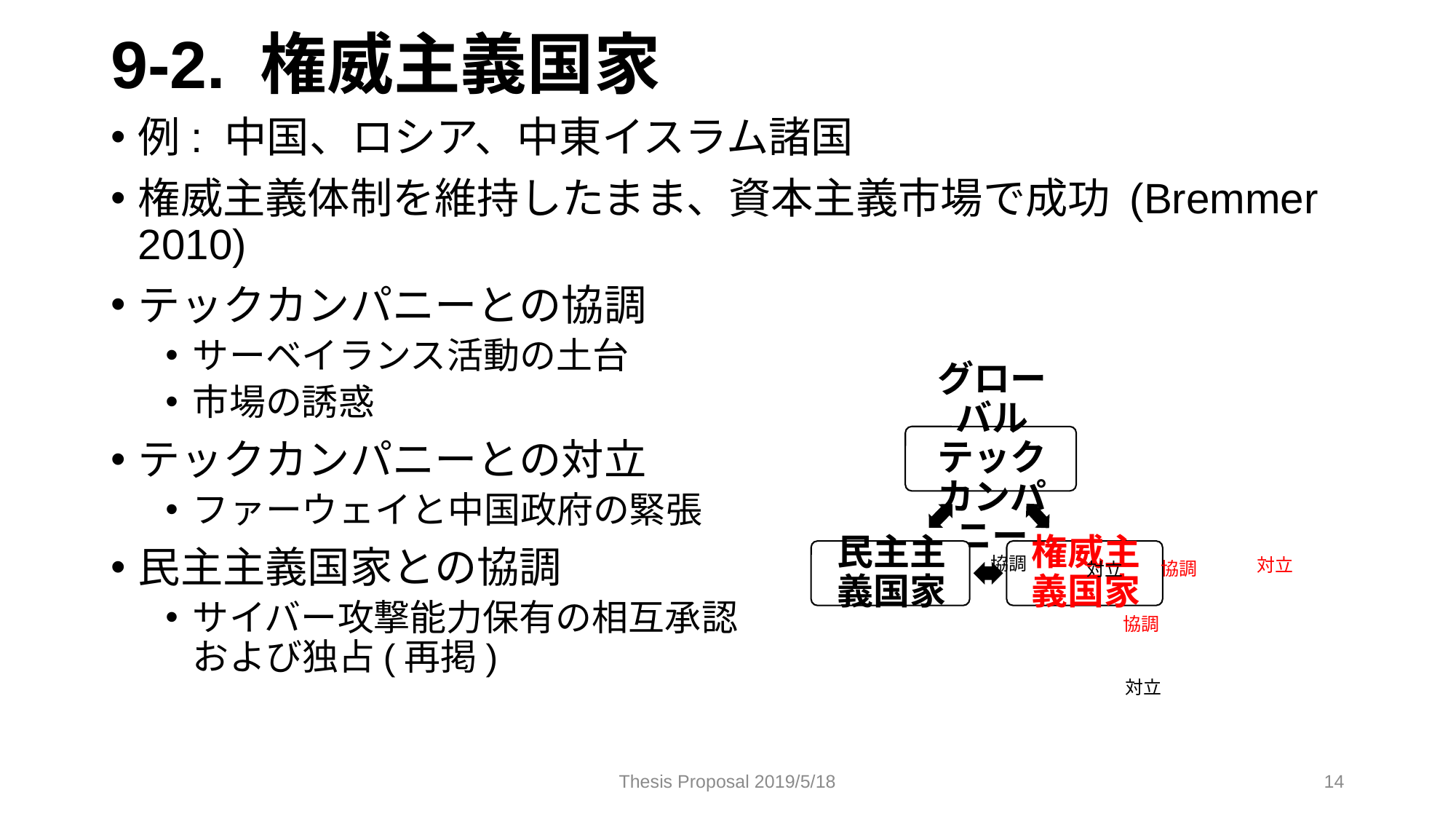

# 9-2. 権威主義国家
例: 中国、ロシア、中東イスラム諸国
権威主義体制を維持したまま、資本主義市場で成功 (Bremmer 2010)
テックカンパニーとの協調
サーベイランス活動の土台
市場の誘惑
テックカンパニーとの対立
ファーウェイと中国政府の緊張
民主主義国家との協調
サイバー攻撃能力保有の相互承認
および独占(再掲)
グローバルテックカンパニー

権威主義国家

民主主義国家

協調
対立
協調
対立
協調
対立
Thesis Proposal 2019/5/18
14